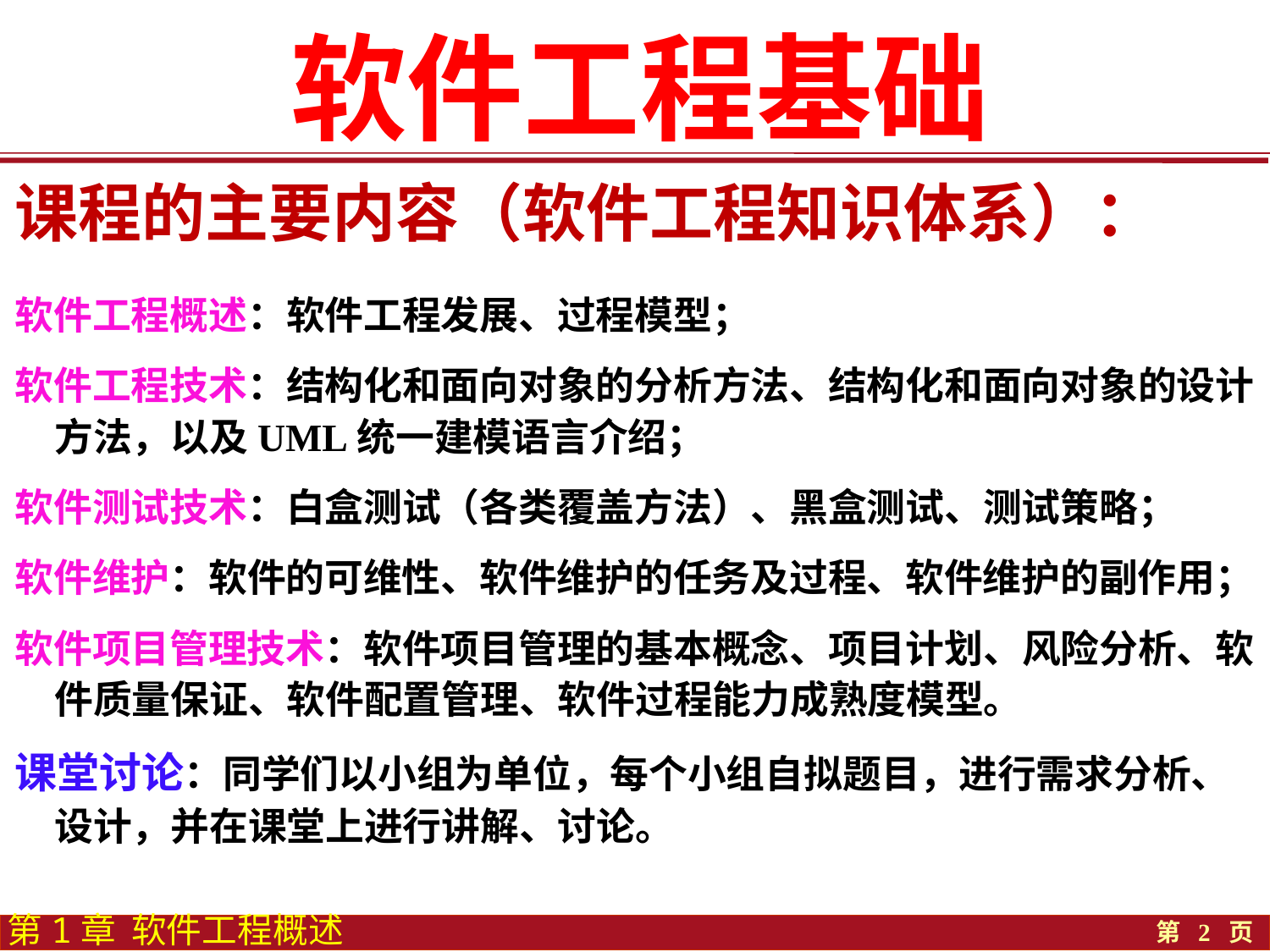

软件工程基础
# 课程的主要内容（软件工程知识体系）：
软件工程概述：软件工程发展、过程模型；
软件工程技术：结构化和面向对象的分析方法、结构化和面向对象的设计方法，以及UML统一建模语言介绍；
软件测试技术：白盒测试（各类覆盖方法）、黑盒测试、测试策略；
软件维护：软件的可维性、软件维护的任务及过程、软件维护的副作用；
软件项目管理技术：软件项目管理的基本概念、项目计划、风险分析、软件质量保证、软件配置管理、软件过程能力成熟度模型。
课堂讨论：同学们以小组为单位，每个小组自拟题目，进行需求分析、设计，并在课堂上进行讲解、讨论。